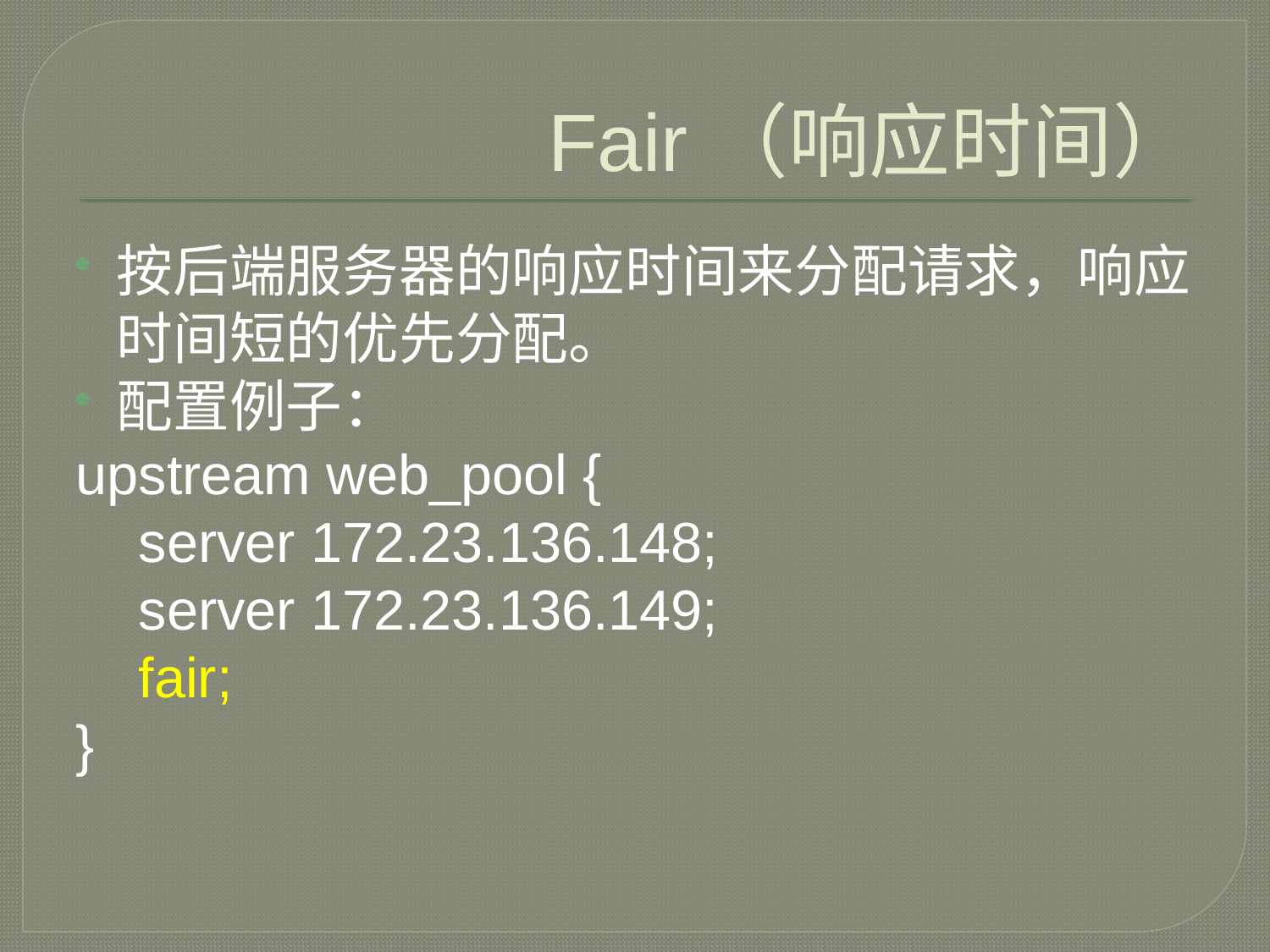

# Fair（响应时间）
按后端服务器的响应时间来分配请求，响应时间短的优先分配。
配置例子：
upstream web_pool {
    server 172.23.136.148;
    server 172.23.136.149;
    fair;
}